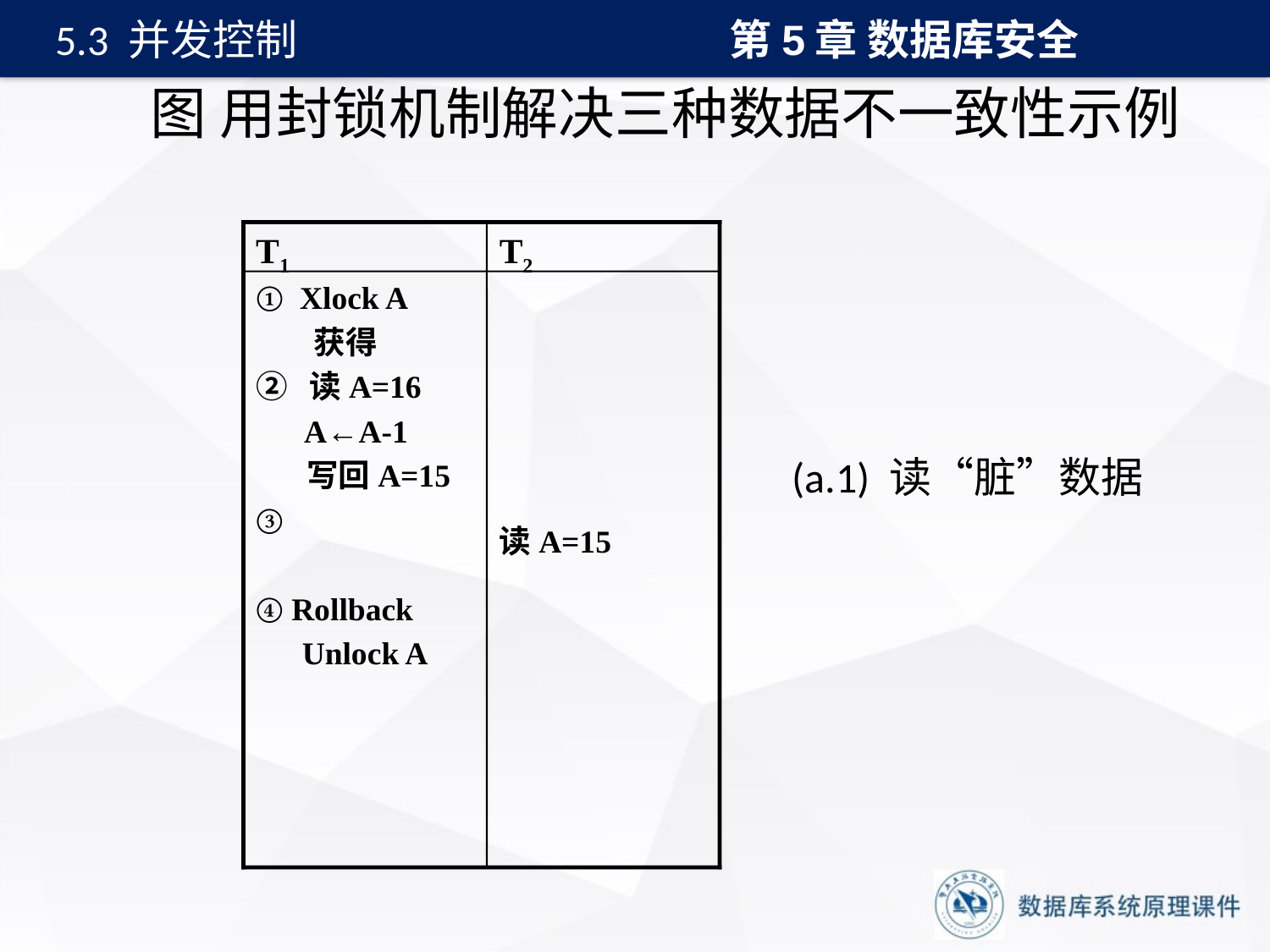

第5章 数据库安全
5.3 并发控制
# 图 用封锁机制解决三种数据不一致性示例
T1

T2

①  Xlock A
       获得
②  读A=16
      A←A-1
      写回A=15
③

④ Rollback
Unlock A

读A=15

 (a.1) 读“脏”数据